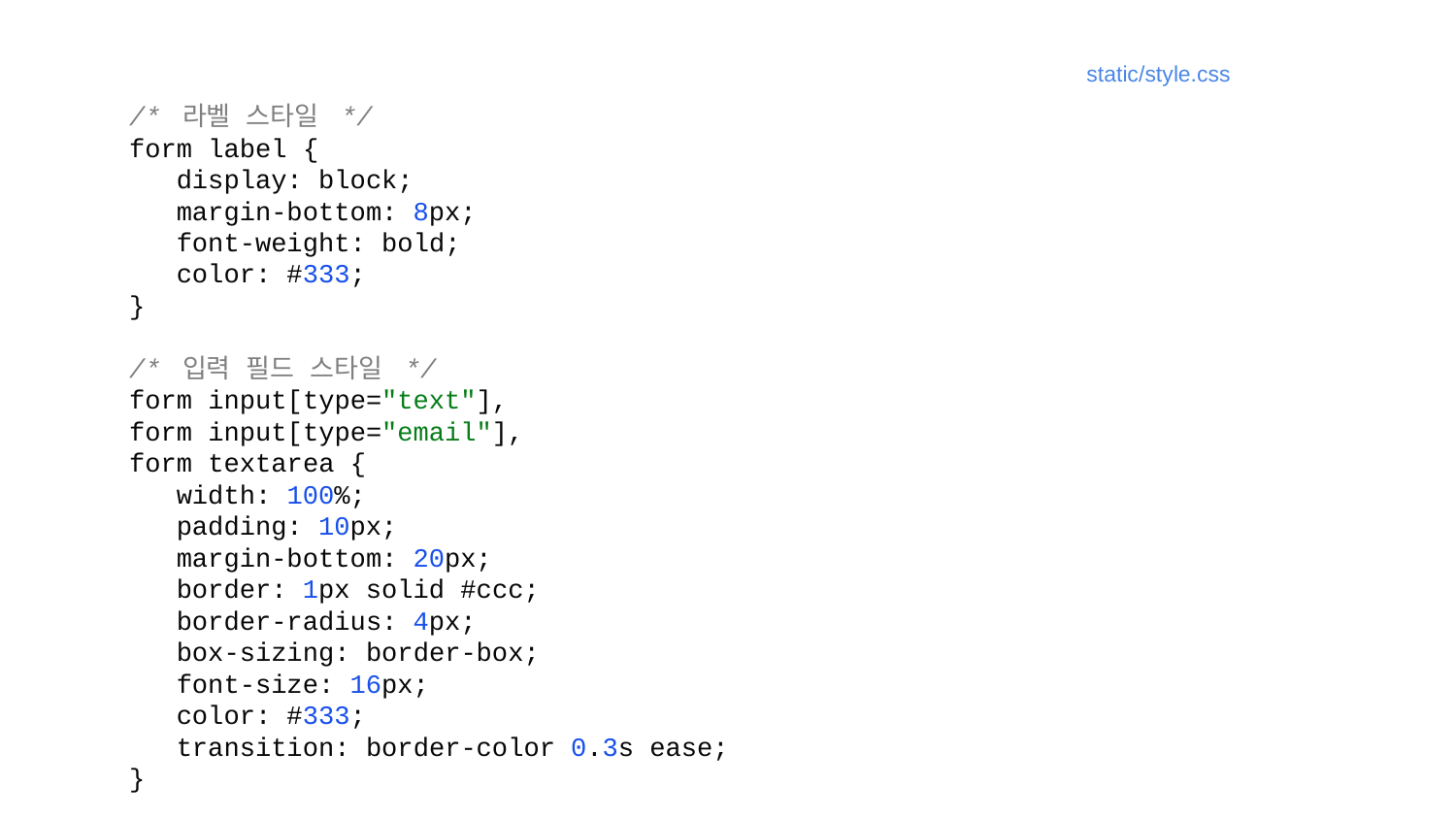

static/style.css

/* 라벨 스타일 */
form label {
   display: block;
   margin-bottom: 8px;
   font-weight: bold;
   color: #333;
}

/* 입력 필드 스타일 */
form input[type="text"],
form input[type="email"],
form textarea {
   width: 100%;
   padding: 10px;
   margin-bottom: 20px;
   border: 1px solid #ccc;
   border-radius: 4px;
   box-sizing: border-box;
   font-size: 16px;
   color: #333;
   transition: border-color 0.3s ease;
}